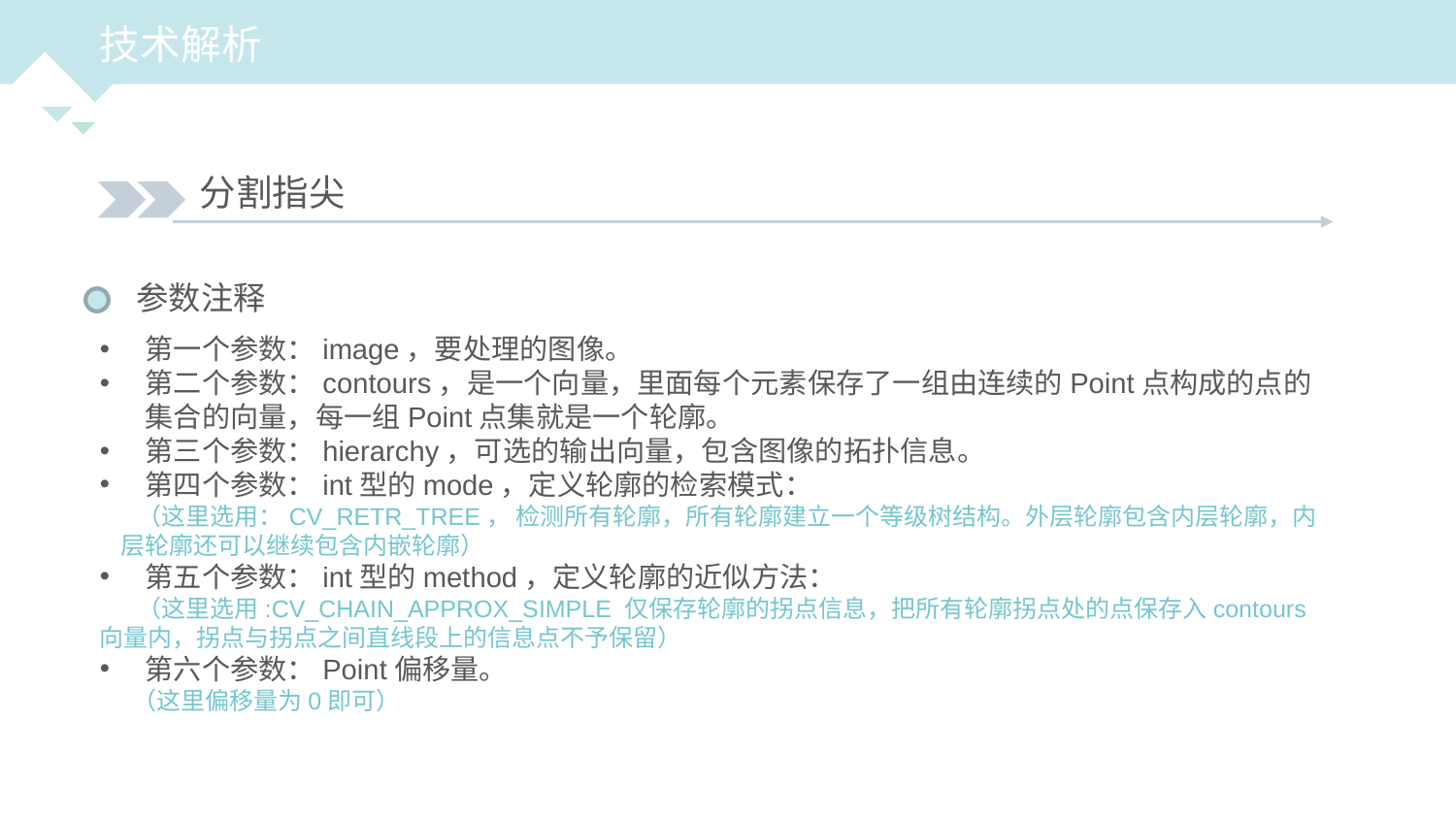

技术解析
分割指尖

参数注释

第一个参数：image，要处理的图像。
第二个参数：contours，是一个向量，里面每个元素保存了一组由连续的Point点构成的点的集合的向量，每一组Point点集就是一个轮廓。
第三个参数：hierarchy，可选的输出向量，包含图像的拓扑信息。
第四个参数：int型的mode，定义轮廓的检索模式：
      （这里选用：CV_RETR_TREE， 检测所有轮廓，所有轮廓建立一个等级树结构。外层轮廓包含内层轮廓，内       层轮廓还可以继续包含内嵌轮廓）
第五个参数：int型的method，定义轮廓的近似方法：
      （这里选用:CV_CHAIN_APPROX_SIMPLE 仅保存轮廓的拐点信息，把所有轮廓拐点处的点保存入contours向量内，拐点与拐点之间直线段上的信息点不予保留）
第六个参数：Point偏移量。
     （这里偏移量为0即可）